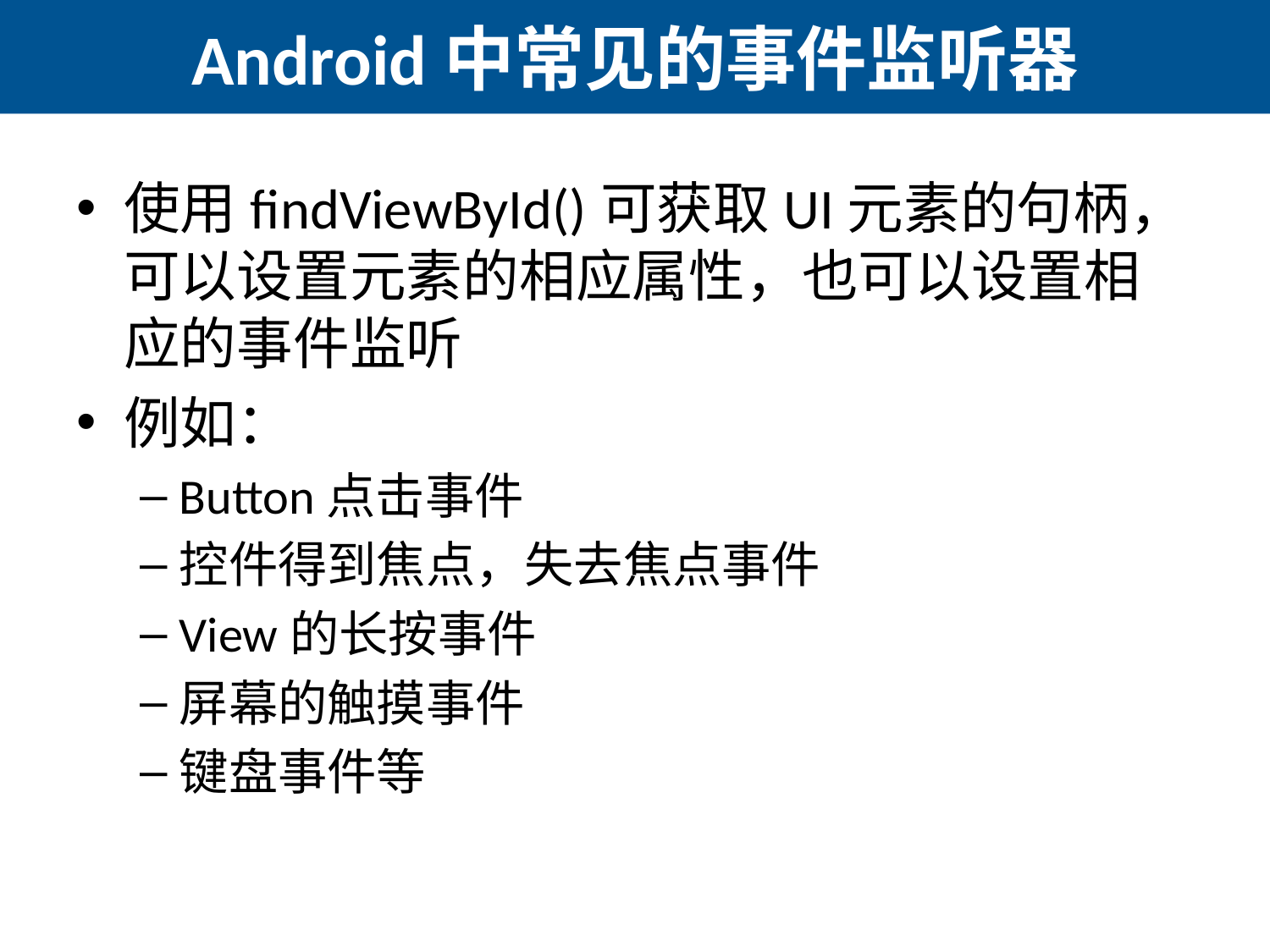

# Android中常见的事件监听器
使用findViewById()可获取UI元素的句柄，可以设置元素的相应属性，也可以设置相应的事件监听
例如：
Button点击事件
控件得到焦点，失去焦点事件
View的长按事件
屏幕的触摸事件
键盘事件等